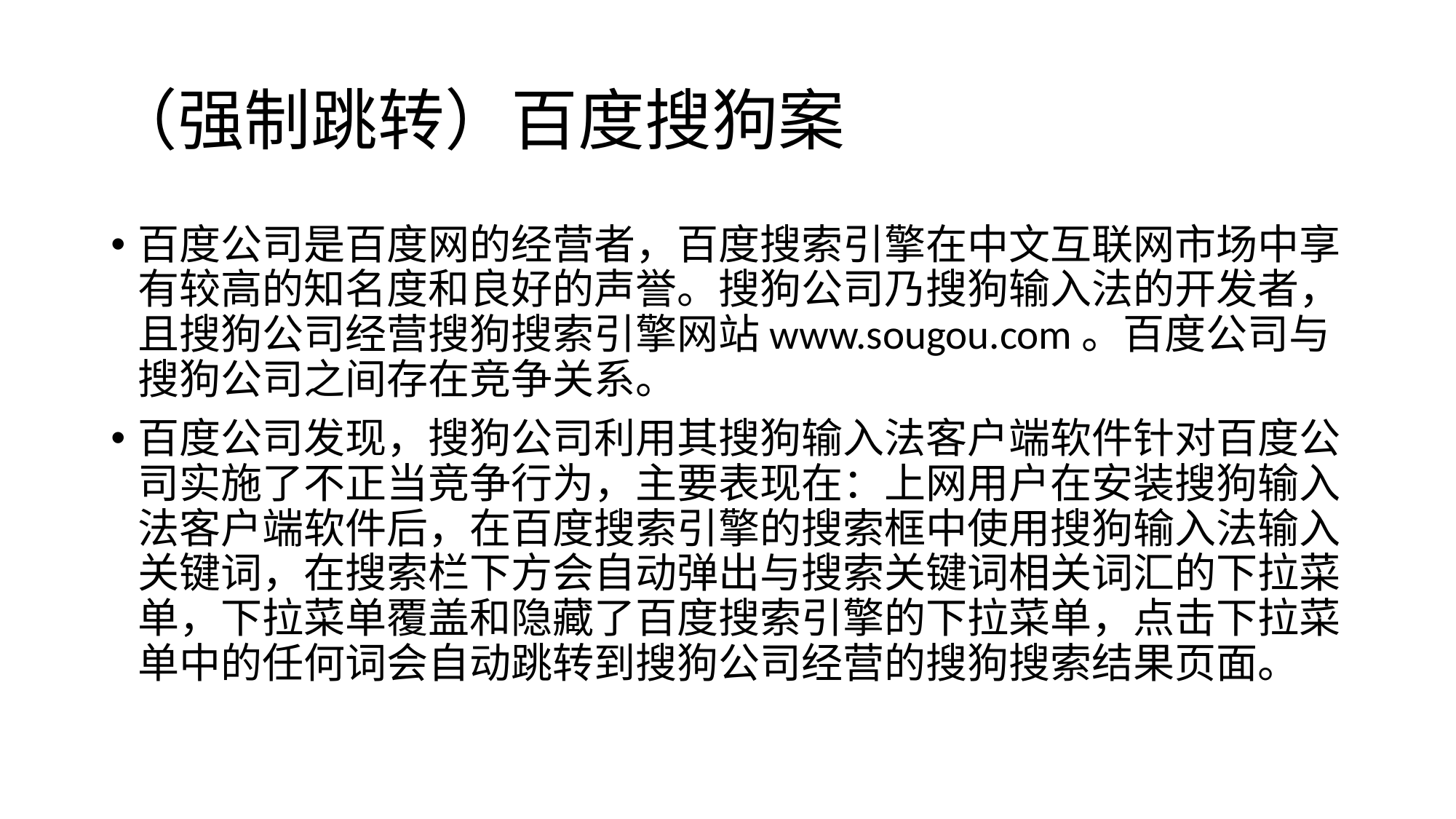

# （强制跳转）百度搜狗案
百度公司是百度网的经营者，百度搜索引擎在中文互联网市场中享有较高的知名度和良好的声誉。搜狗公司乃搜狗输入法的开发者，且搜狗公司经营搜狗搜索引擎网站www.sougou.com。百度公司与搜狗公司之间存在竞争关系。
百度公司发现，搜狗公司利用其搜狗输入法客户端软件针对百度公司实施了不正当竞争行为，主要表现在：上网用户在安装搜狗输入法客户端软件后，在百度搜索引擎的搜索框中使用搜狗输入法输入关键词，在搜索栏下方会自动弹出与搜索关键词相关词汇的下拉菜单，下拉菜单覆盖和隐藏了百度搜索引擎的下拉菜单，点击下拉菜单中的任何词会自动跳转到搜狗公司经营的搜狗搜索结果页面。